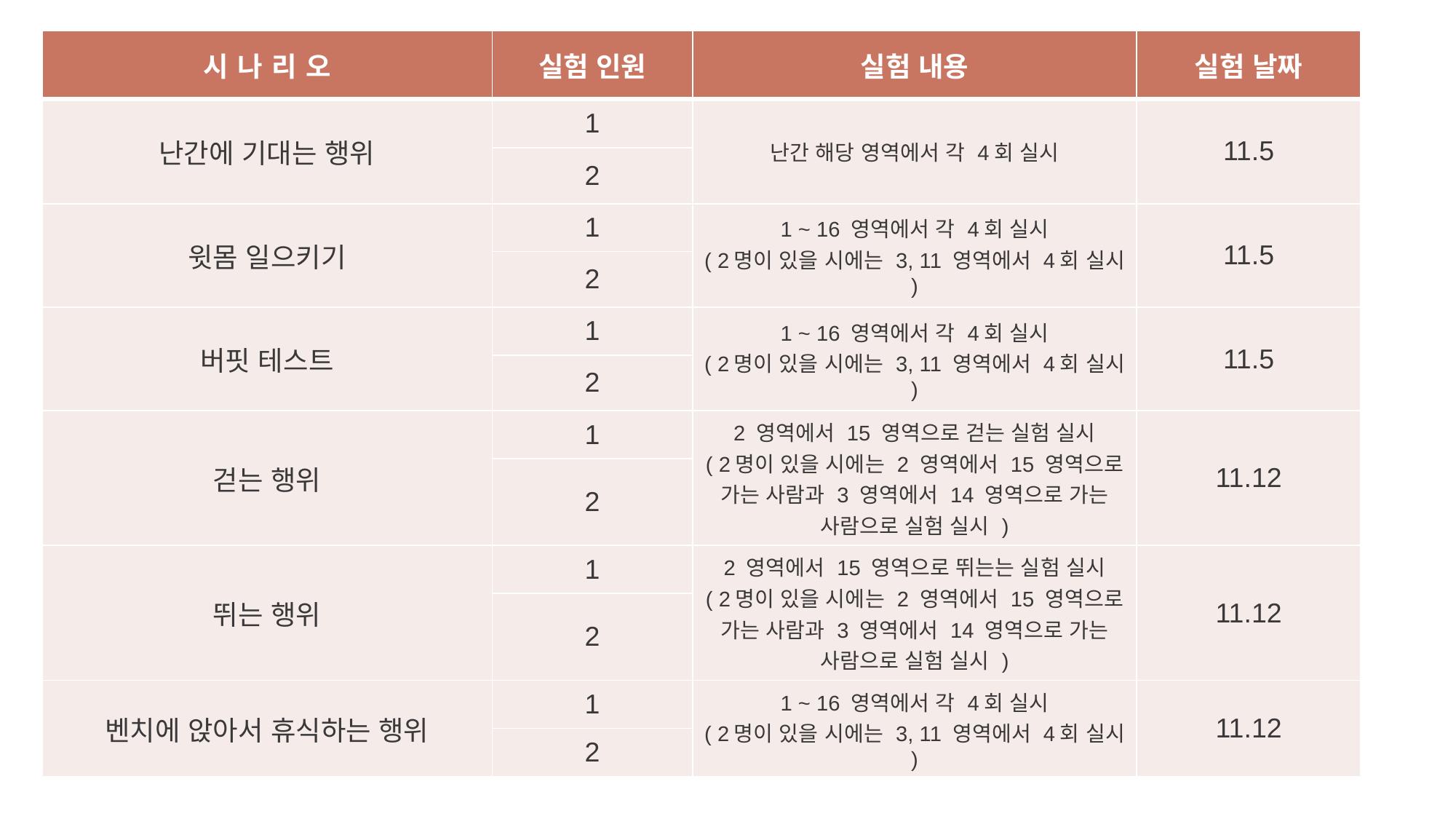

| 시나리오 | 실험 인원 | 실험 내용 | 실험 날짜 |
| --- | --- | --- | --- |
| 난간에 기대는 행위 | 1 | 난간 해당 영역에서 각 4회 실시 | 11.5 |
|  | 2 |  | 11.5 |
| 윗몸 일으키기 | 1 | 1 ~ 16 영역에서 각 4회 실시 ( 2명이 있을 시에는 3, 11 영역에서 4회 실시 ) | 11.5 |
|  | 2 |  |  |
| 버핏 테스트 | 1 | 1 ~ 16 영역에서 각 4회 실시 ( 2명이 있을 시에는 3, 11 영역에서 4회 실시 ) | 11.5 |
|  | 2 |  |  |
| 걷는 행위 | 1 | 2 영역에서 15 영역으로 걷는 실험 실시 ( 2명이 있을 시에는 2 영역에서 15 영역으로 가는 사람과 3 영역에서 14 영역으로 가는 사람으로 실험 실시 ) | 11.12 |
|  | 2 |  |  |
| 뛰는 행위 | 1 | 2 영역에서 15 영역으로 뛰는는 실험 실시 ( 2명이 있을 시에는 2 영역에서 15 영역으로 가는 사람과 3 영역에서 14 영역으로 가는 사람으로 실험 실시 ) | 11.12 |
|  | 2 |  |  |
| 벤치에 앉아서 휴식하는 행위 | 1 | 1 ~ 16 영역에서 각 4회 실시 ( 2명이 있을 시에는 3, 11 영역에서 4회 실시 ) | 11.12 |
|  | 2 |  |  |